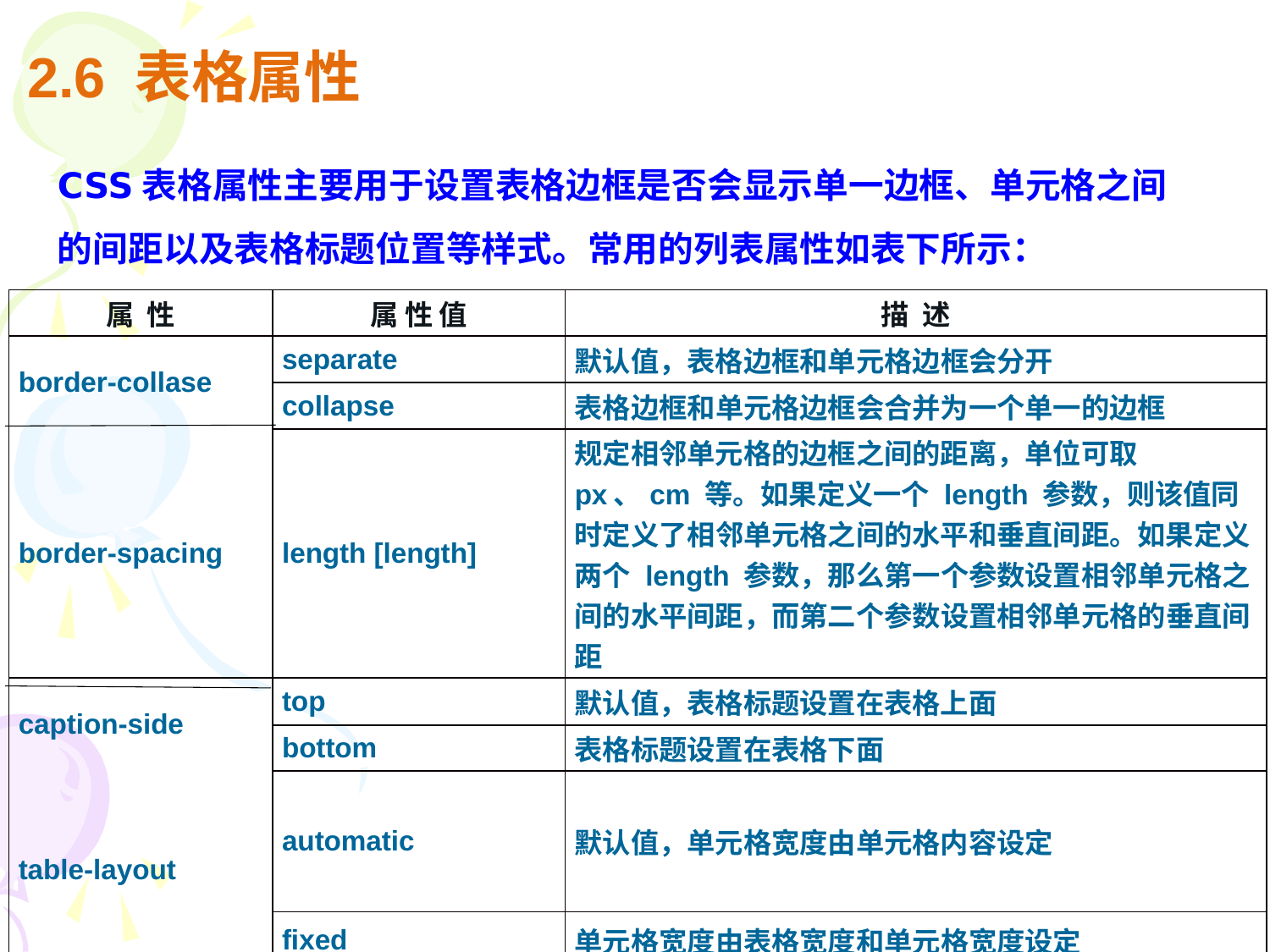

# 2.6 表格属性
CSS表格属性主要用于设置表格边框是否会显示单一边框、单元格之间的间距以及表格标题位置等样式。常用的列表属性如表下所示：

| 属 性 | 属 性 值 | 描 述 |
| --- | --- | --- |
| border-collase | separate | 默认值，表格边框和单元格边框会分开 |
|  | collapse | 表格边框和单元格边框会合并为一个单一的边框 |
| border-spacing | length [length] | 规定相邻单元格的边框之间的距离，单位可取px、cm 等。如果定义一个 length 参数，则该值同时定义了相邻单元格之间的水平和垂直间距。如果定义两个 length 参数，那么第一个参数设置相邻单元格之间的水平间距，而第二个参数设置相邻单元格的垂直间距 |
| caption-side | top | 默认值，表格标题设置在表格上面 |
|  | bottom | 表格标题设置在表格下面 |
| table-layout | automatic | 默认值，单元格宽度由单元格内容设定 |
|  | fixed | 单元格宽度由表格宽度和单元格宽度设定 |